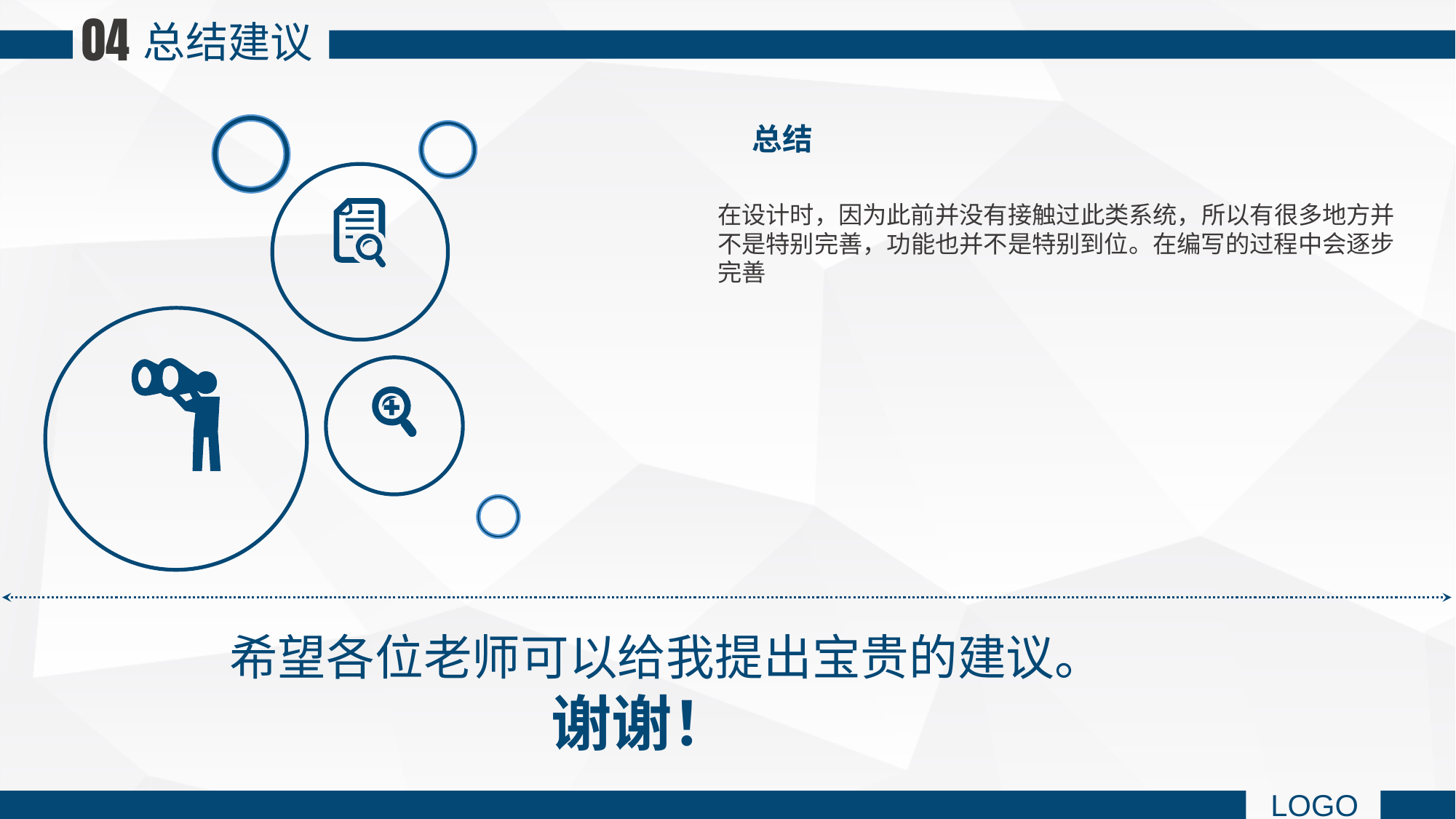

04
总结建议

总结

在设计时，因为此前并没有接触过此类系统，所以有很多地方并不是特别完善，功能也并不是特别到位。在编写的过程中会逐步完善

希望各位老师可以给我提出宝贵的建议。
谢谢！
LOGO